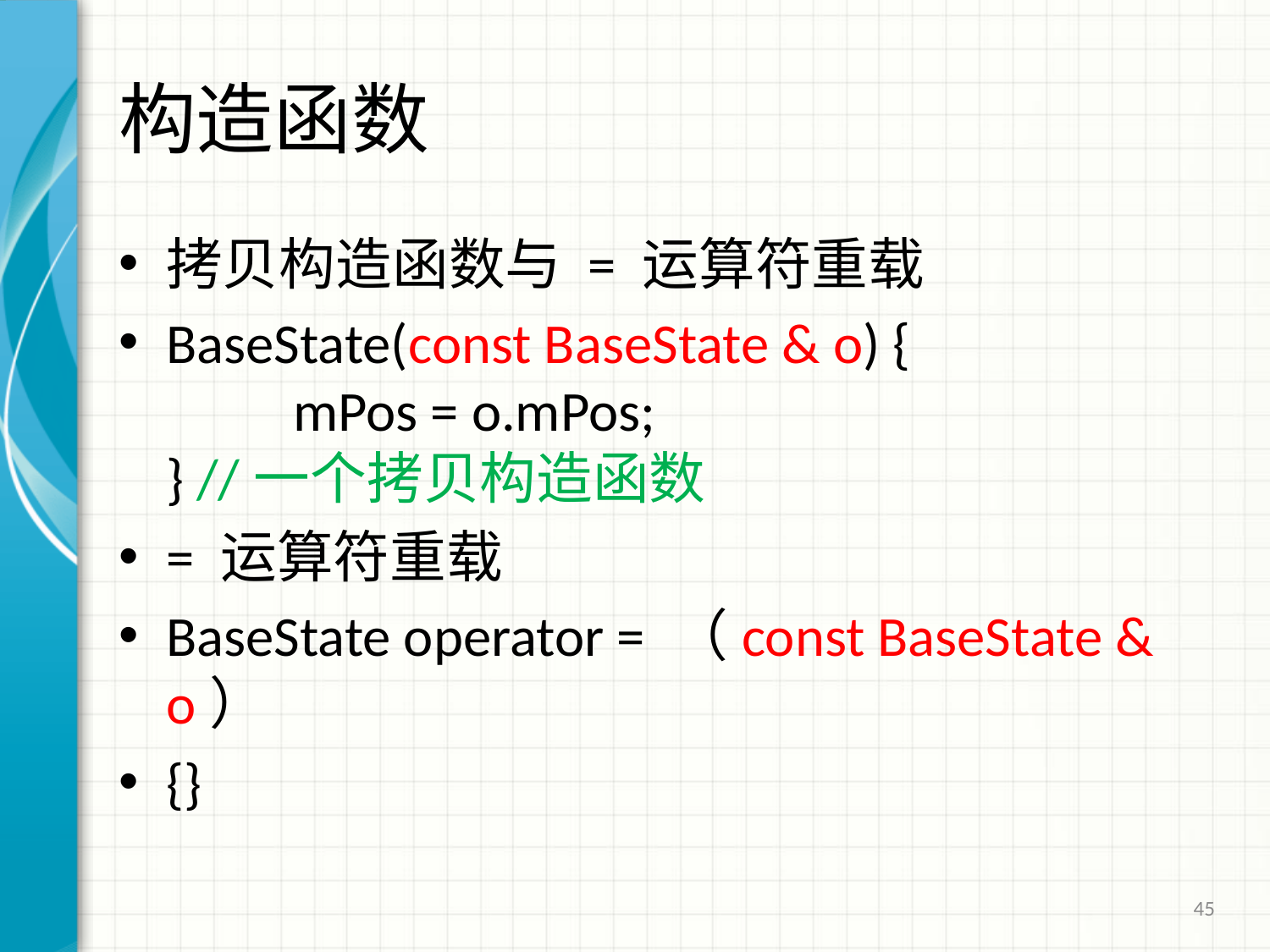

# 构造函数
拷贝构造函数与 = 运算符重载
BaseState(const BaseState & o) {
	mPos = o.mPos;
} //一个拷贝构造函数
= 运算符重载
BaseState operator = （const BaseState & o）
{}
45